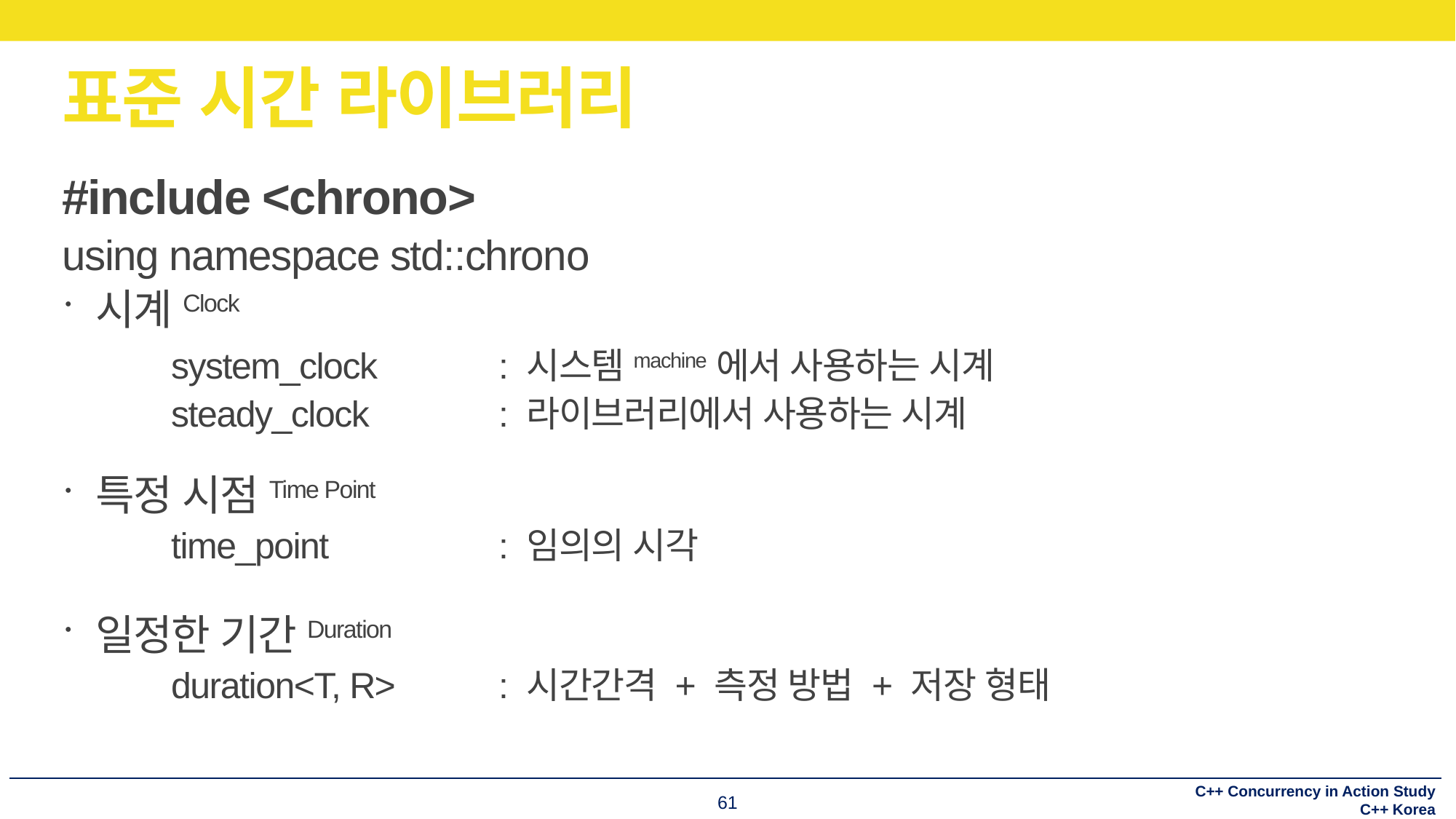

# 표준 시간 라이브러리
#include <chrono>
using namespace std::chrono
시계Clock
	system_clock		: 시스템machine에서 사용하는 시계
	steady_clock		: 라이브러리에서 사용하는 시계

특정 시점Time Point
	time_point		: 임의의 시각

일정한 기간Duration
	duration<T, R>	: 시간간격 + 측정 방법 + 저장 형태

61